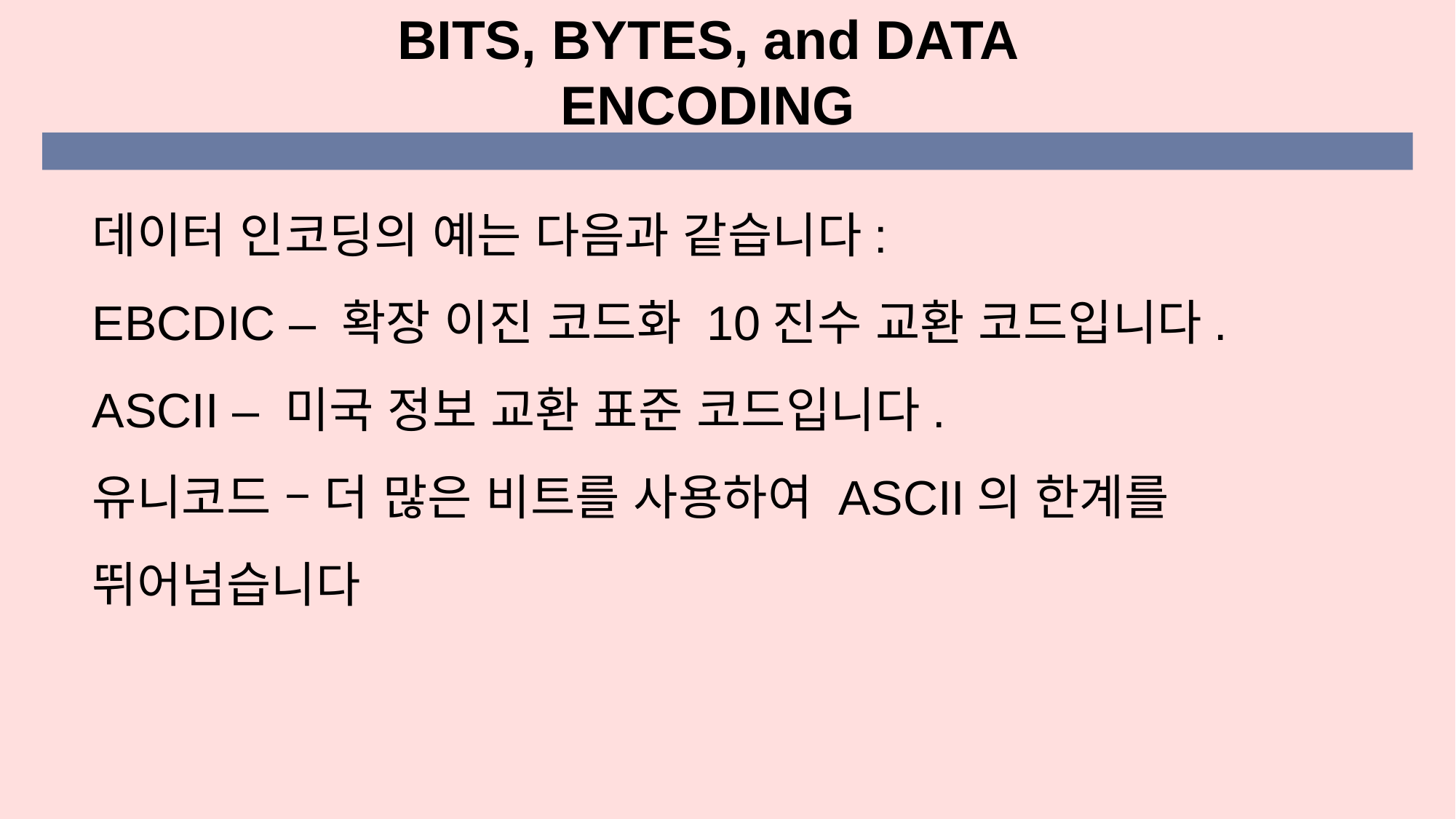

BITS, BYTES, and DATA ENCODING

데이터 인코딩의 예는 다음과 같습니다:
EBCDIC – 확장 이진 코드화 10진수 교환 코드입니다.
ASCII – 미국 정보 교환 표준 코드입니다.
유니코드 – 더 많은 비트를 사용하여 ASCII의 한계를 뛰어넘습니다